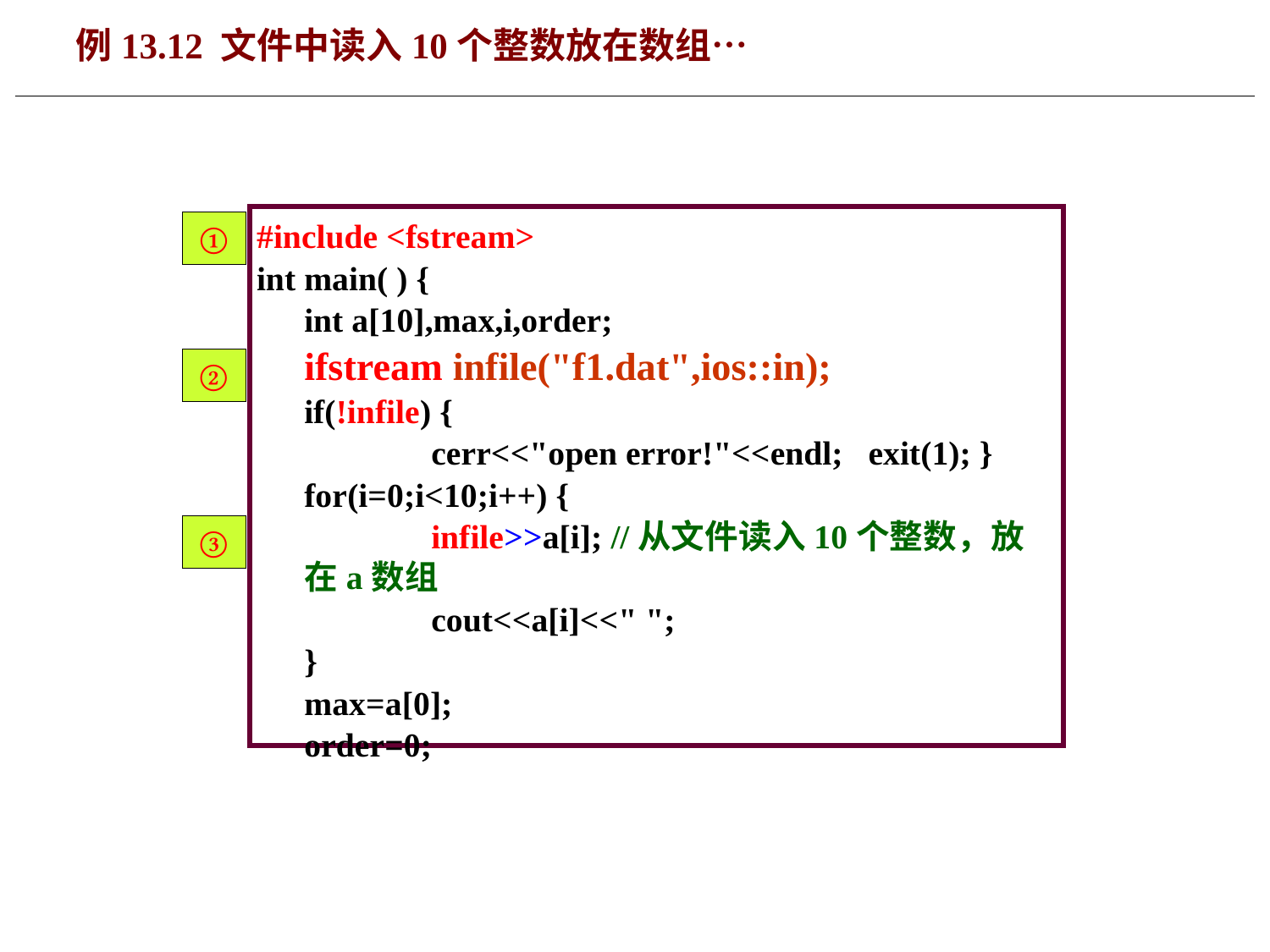

346
# 例13.12 文件中读入10个整数放在数组…
#include <fstream>
int main( ) {
	int a[10],max,i,order;
 	ifstream infile("f1.dat",ios::in);
 	if(!infile) {
		cerr<<"open error!"<<endl;   exit(1); }
 	for(i=0;i<10;i++) {
		infile>>a[i]; //从文件读入10个整数，放在a数组
    		cout<<a[i]<<" ";
 	}
 	max=a[0];
 	order=0;
①
②
③